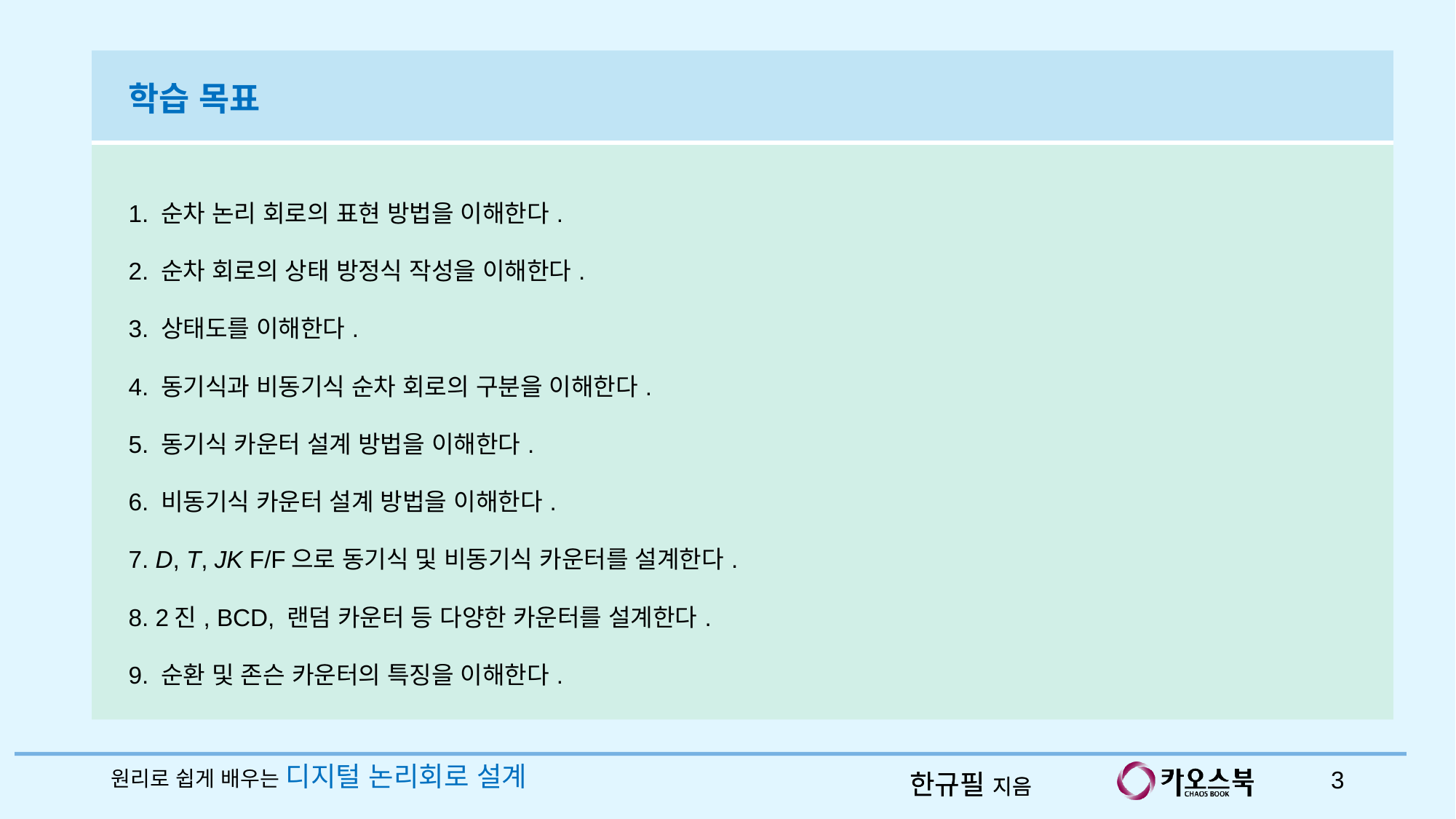

| 학습 목표 |
| --- |
| 1. 순차 논리 회로의 표현 방법을 이해한다. 2. 순차 회로의 상태 방정식 작성을 이해한다. 3. 상태도를 이해한다. 4. 동기식과 비동기식 순차 회로의 구분을 이해한다. 5. 동기식 카운터 설계 방법을 이해한다. 6. 비동기식 카운터 설계 방법을 이해한다. 7. D, T, JK F/F으로 동기식 및 비동기식 카운터를 설계한다. 8. 2진, BCD, 랜덤 카운터 등 다양한 카운터를 설계한다. 9. 순환 및 존슨 카운터의 특징을 이해한다. |
원리로 쉽게 배우는 디지털 논리회로 설계
3